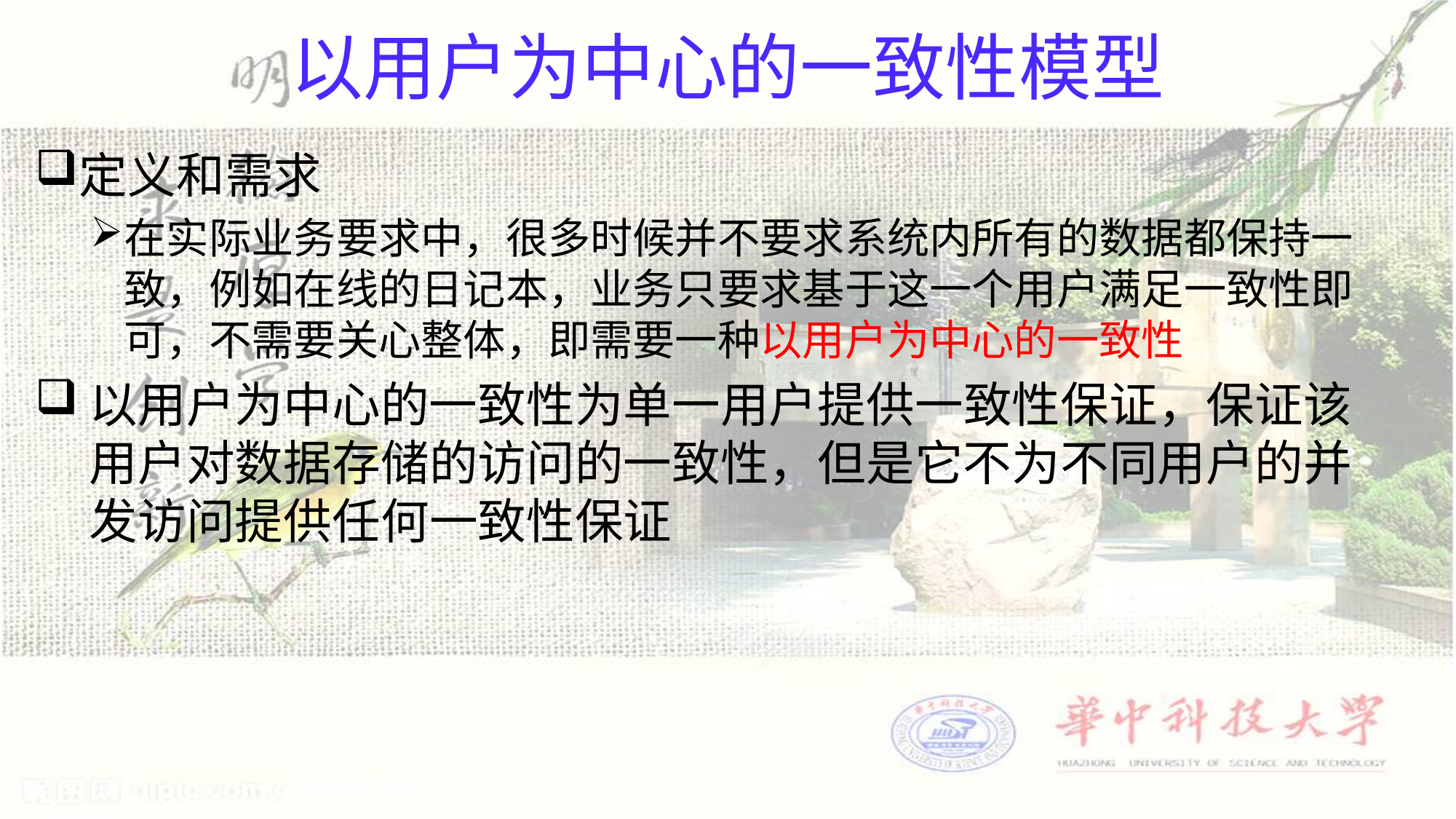

# 以用户为中心的一致性模型
定义和需求
在实际业务要求中，很多时候并不要求系统内所有的数据都保持一致，例如在线的日记本，业务只要求基于这一个用户满足一致性即可，不需要关心整体，即需要一种以用户为中心的一致性
以用户为中心的一致性为单一用户提供一致性保证，保证该用户对数据存储的访问的一致性，但是它不为不同用户的并发访问提供任何一致性保证